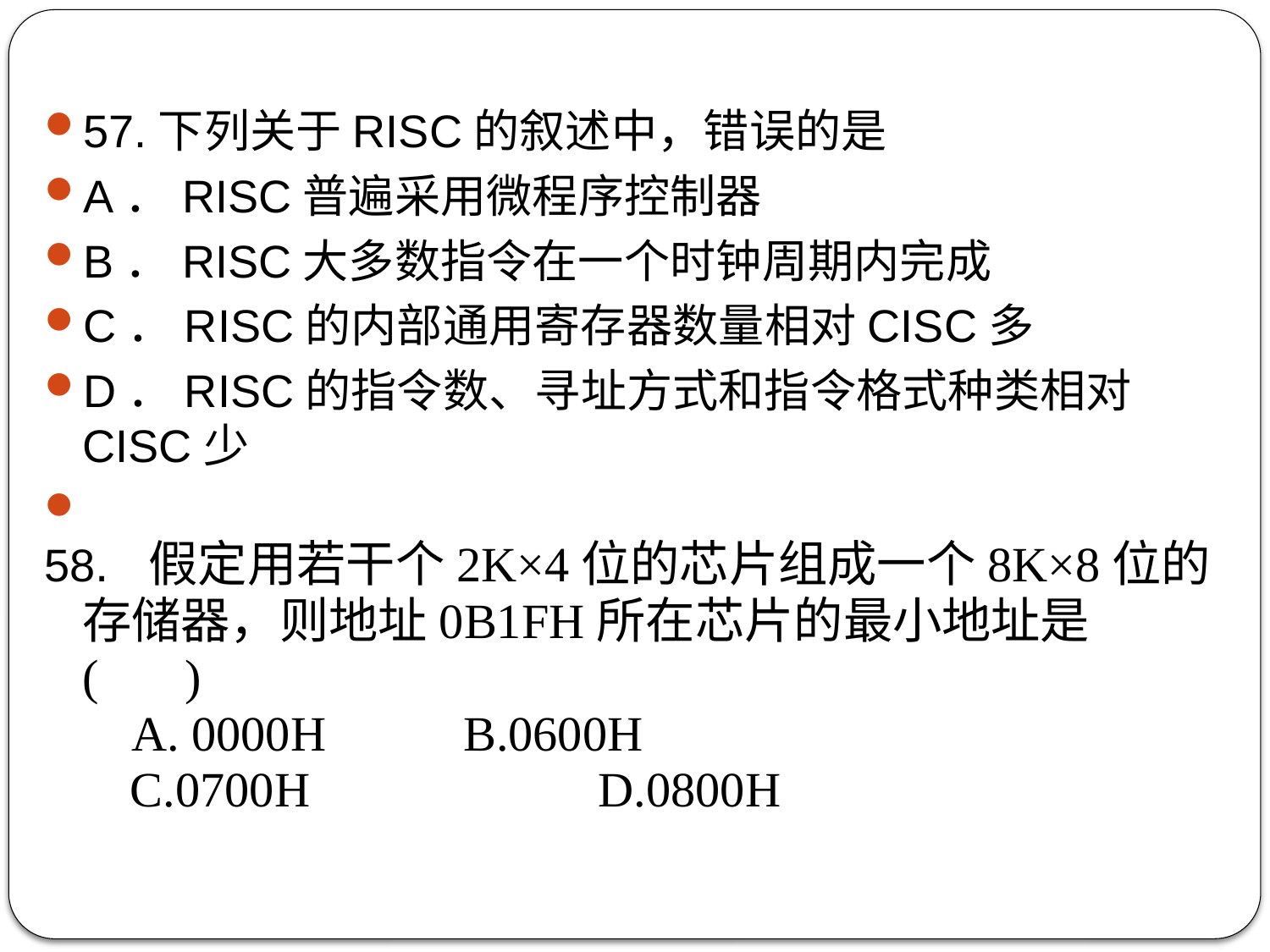

57.下列关于RISC的叙述中，错误的是
A．RISC普遍采用微程序控制器
B．RISC大多数指令在一个时钟周期内完成
C．RISC的内部通用寄存器数量相对CISC多
D．RISC的指令数、寻址方式和指令格式种类相对CISC少

58.  假定用若干个2K×4位的芯片组成一个8K×8位的存储器，则地址0B1FH所在芯片的最小地址是		(       )
	    A. 0000H		B.0600H
       C.0700H    	           D.0800H